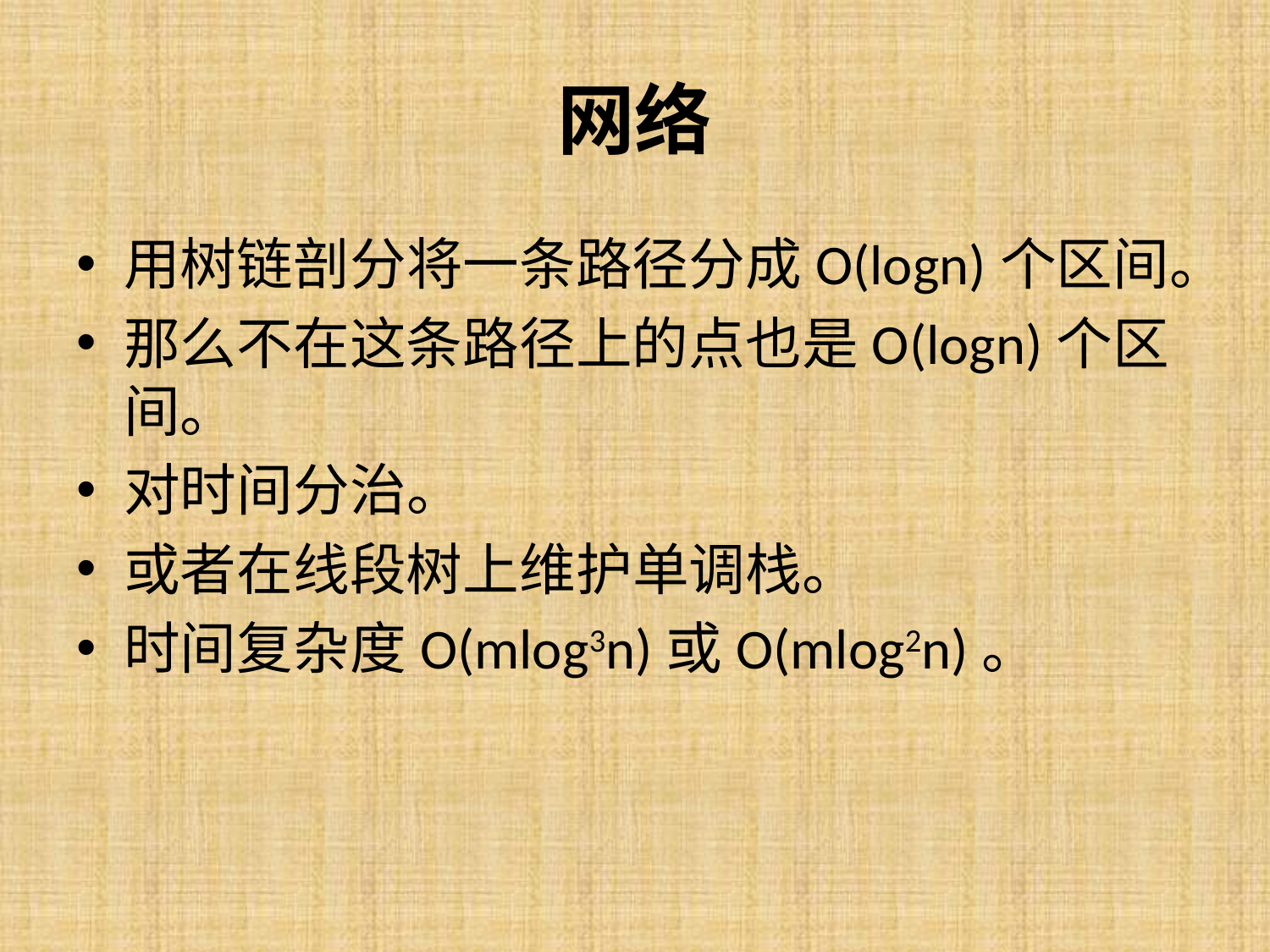

# 网络
用树链剖分将一条路径分成O(logn)个区间。
那么不在这条路径上的点也是O(logn)个区间。
对时间分治。
或者在线段树上维护单调栈。
时间复杂度O(mlog3n)或O(mlog2n)。